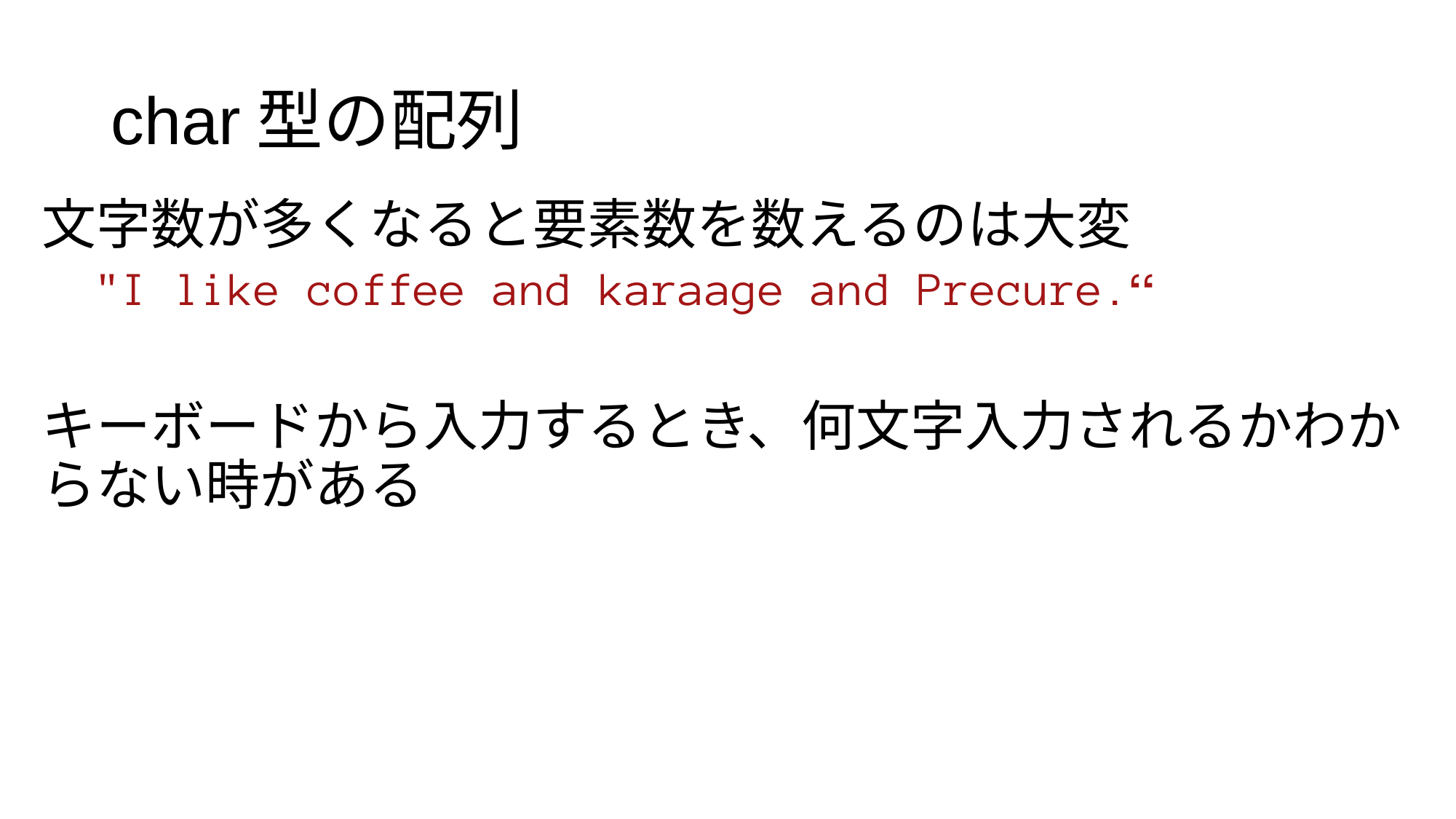

# char型の配列
文字数が多くなると要素数を数えるのは大変
"I like coffee and karaage and Precure.“

キーボードから入力するとき、何文字入力されるかわからない時がある